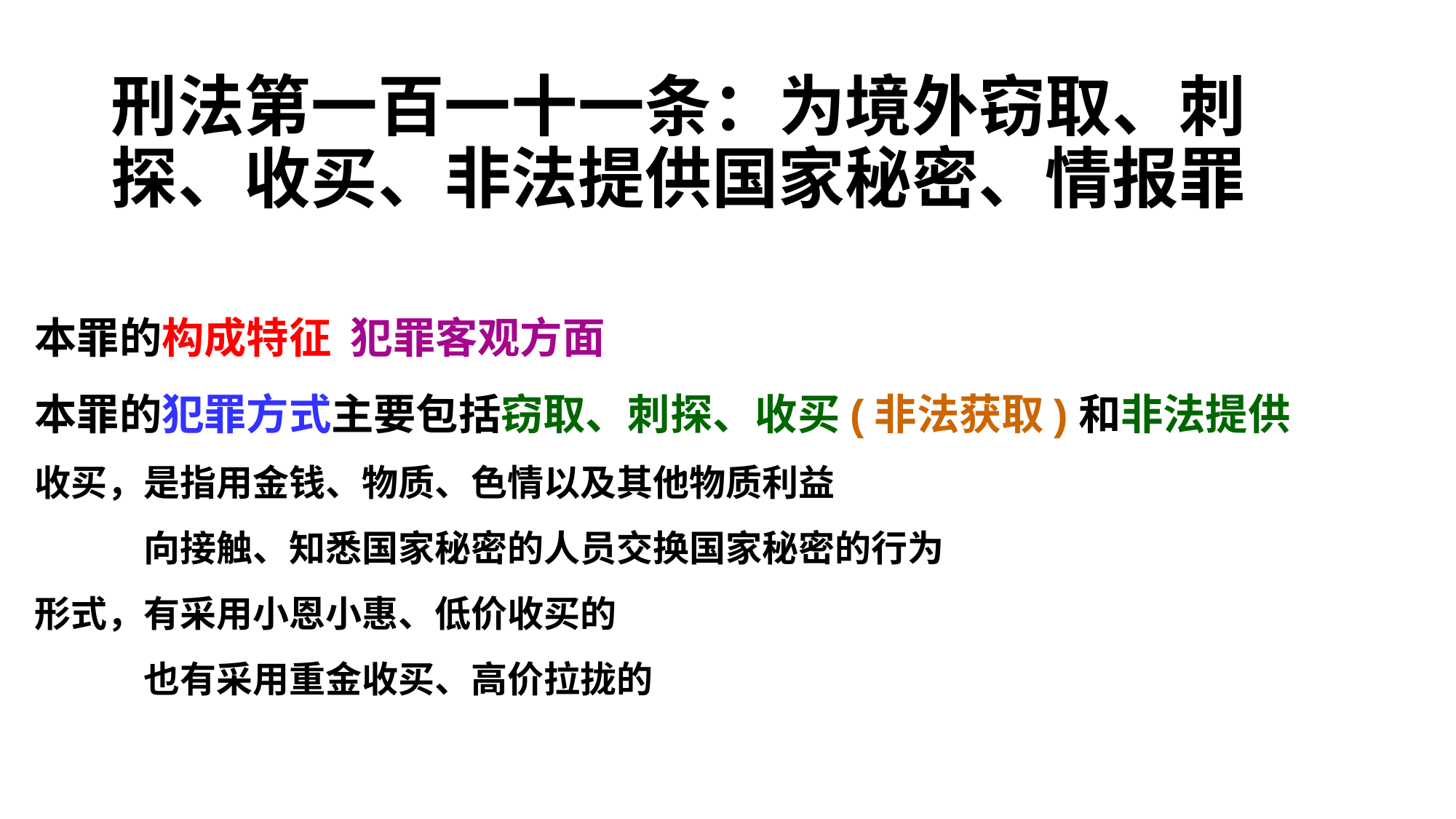

# 刑法第一百一十一条：为境外窃取、刺 探、收买、非法提供国家秘密、情报罪
本罪的构成特征  犯罪客观方面
本罪的犯罪方式主要包括窃取、刺探、收买(非法获取)和非法提供
收买，是指用金钱、物质、色情以及其他物质利益
	向接触、知悉国家秘密的人员交换国家秘密的行为
形式，有采用小恩小惠、低价收买的
	也有采用重金收买、高价拉拢的